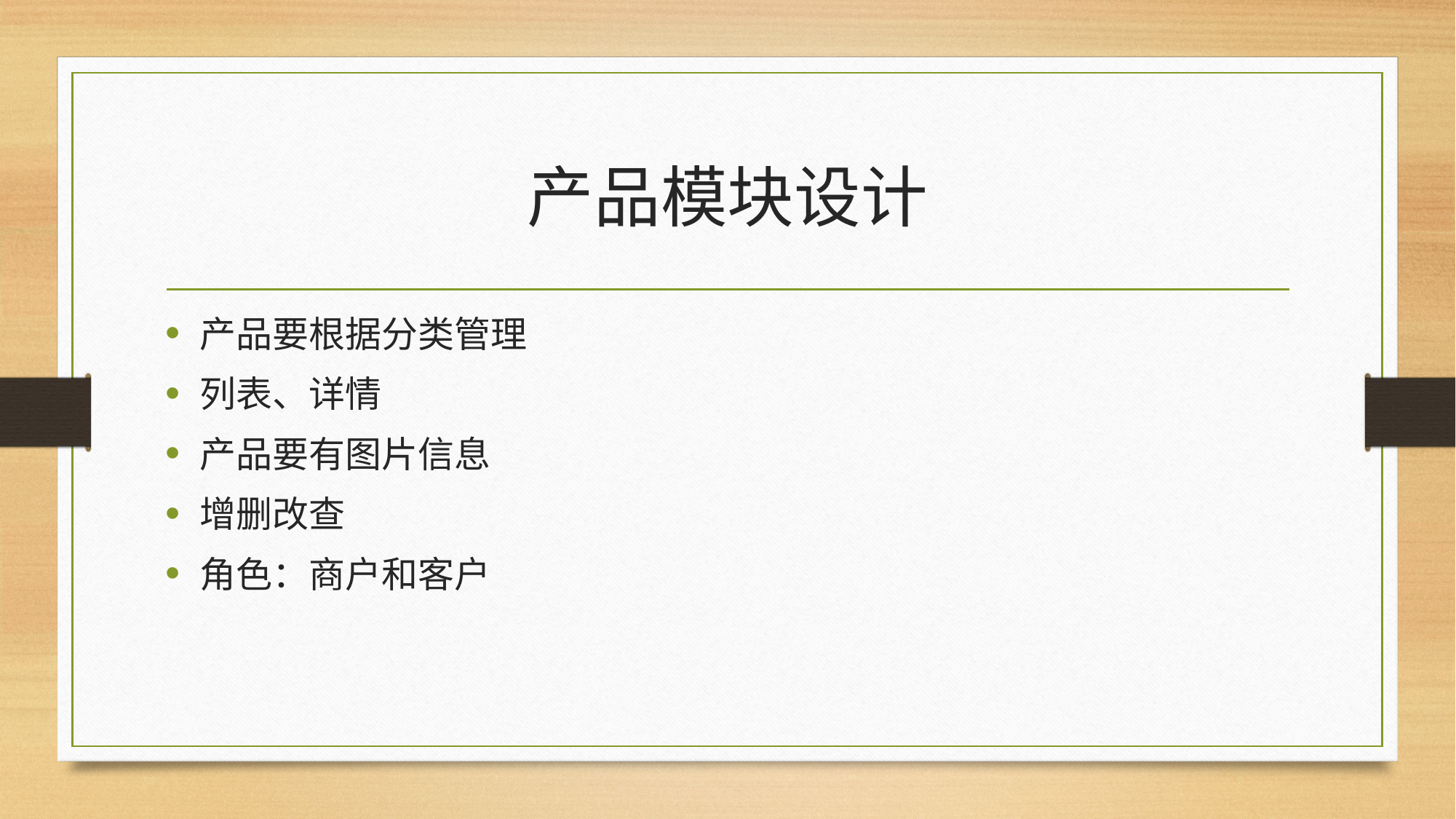

# 产品模块设计
产品要根据分类管理
列表、详情
产品要有图片信息
增删改查
角色：商户和客户